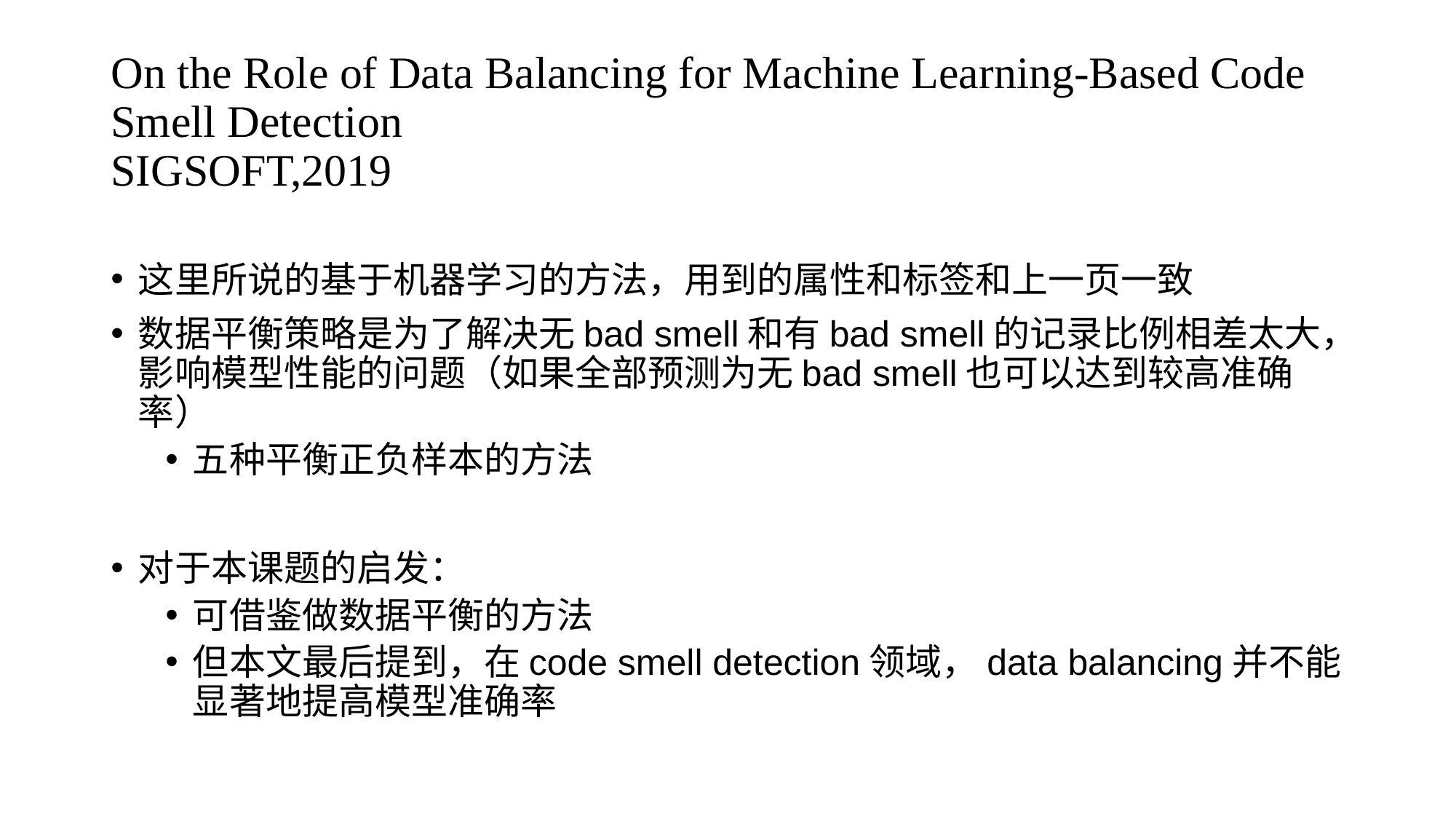

# On the Role of Data Balancing for Machine Learning-Based Code Smell Detection SIGSOFT,2019
这里所说的基于机器学习的方法，用到的属性和标签和上一页一致
数据平衡策略是为了解决无bad smell和有bad smell的记录比例相差太大，影响模型性能的问题（如果全部预测为无bad smell也可以达到较高准确率）
五种平衡正负样本的方法

对于本课题的启发：
可借鉴做数据平衡的方法
但本文最后提到，在code smell detection领域，data balancing并不能显著地提高模型准确率